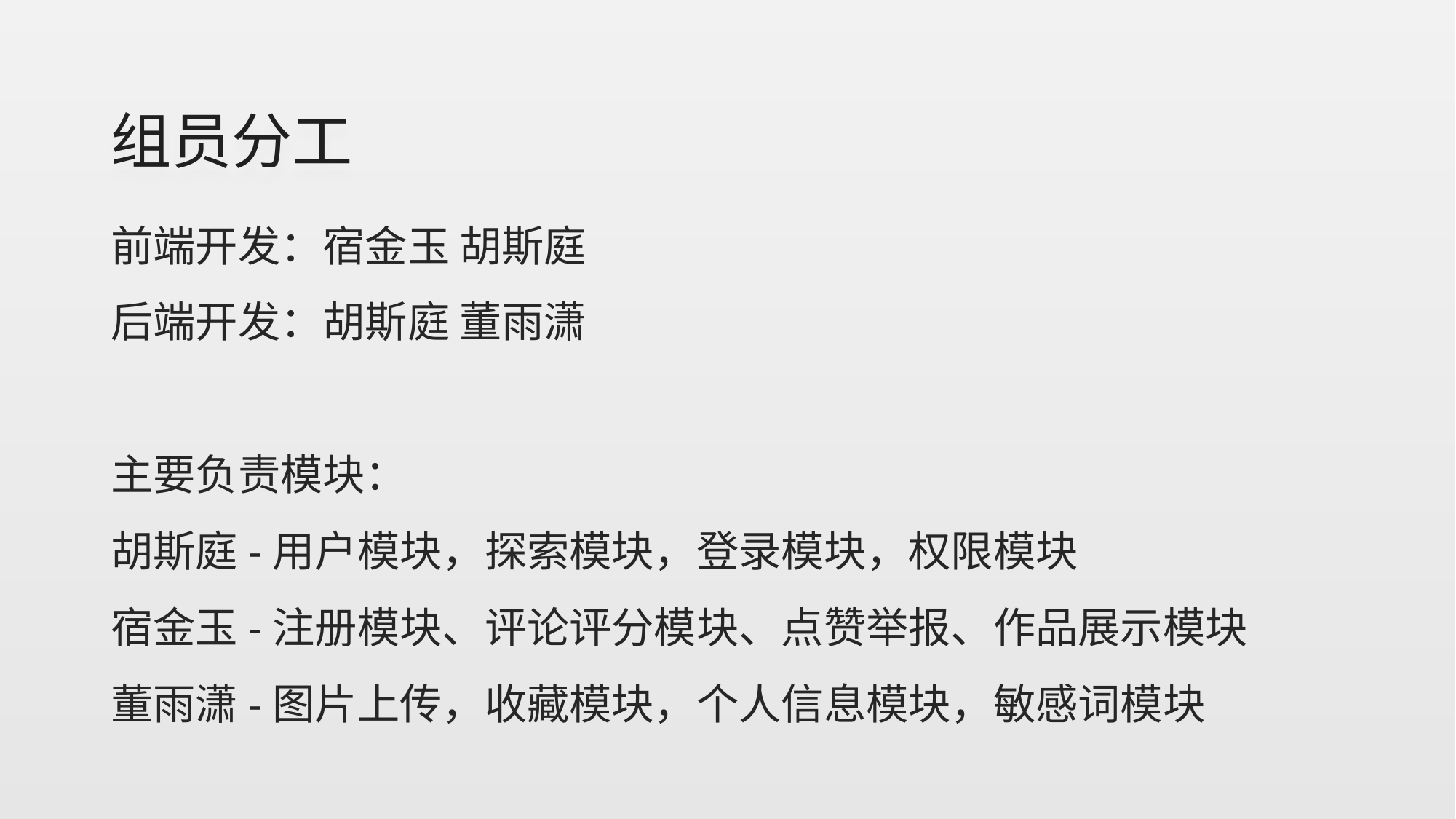

# 组员分工
前端开发：宿金玉 胡斯庭
后端开发：胡斯庭 董雨潇

主要负责模块：
胡斯庭-用户模块，探索模块，登录模块，权限模块
宿金玉-注册模块、评论评分模块、点赞举报、作品展示模块
董雨潇-图片上传，收藏模块，个人信息模块，敏感词模块